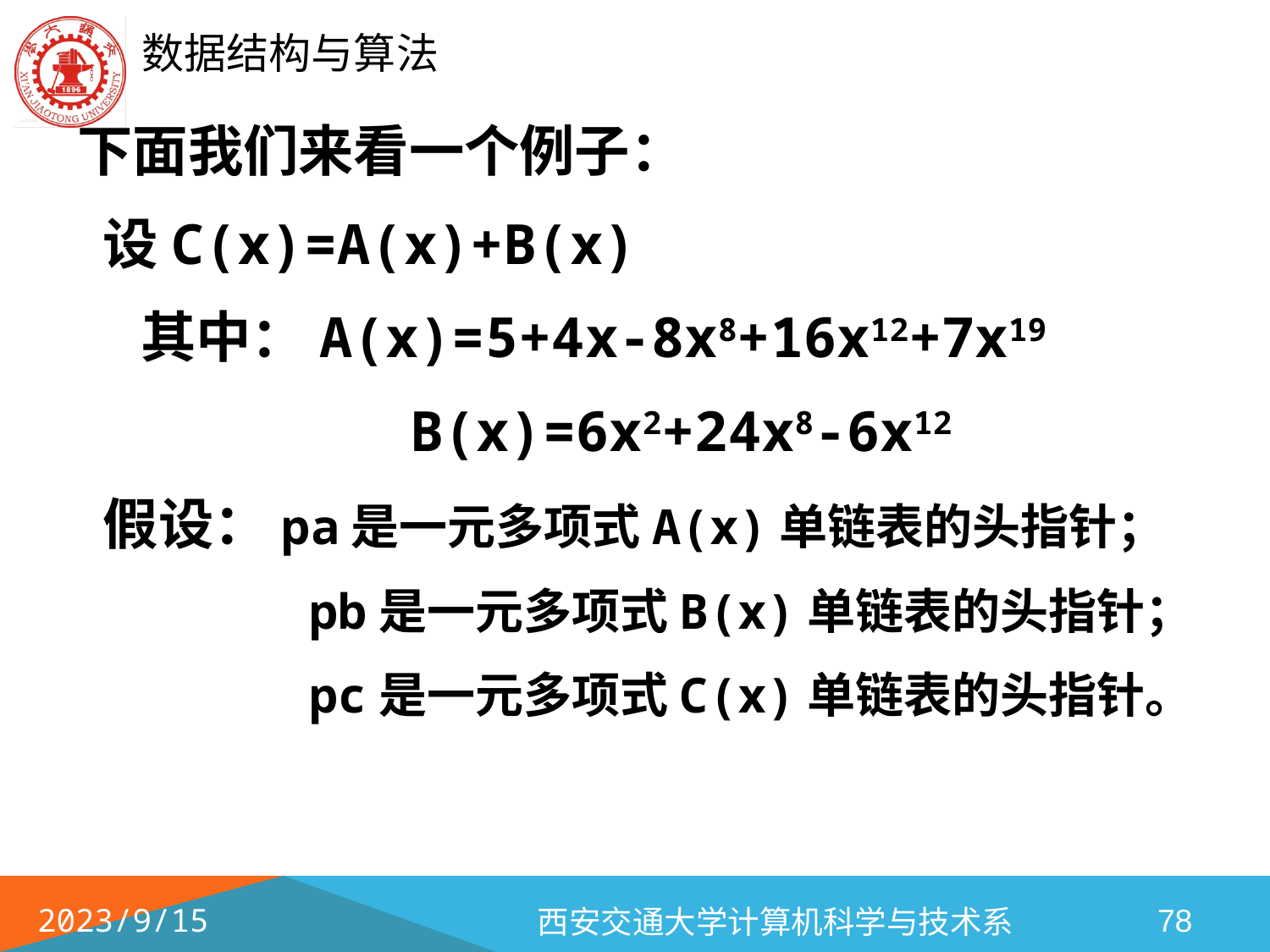

下面我们来看一个例子：
 设C(x)=A(x)+B(x)
    其中：A(x)=5+4x-8x8+16x12+7x19
          B(x)=6x2+24x8-6x12
 假设：pa是一元多项式A(x)单链表的头指针；
        pb是一元多项式B(x)单链表的头指针；
        pc是一元多项式C(x)单链表的头指针。